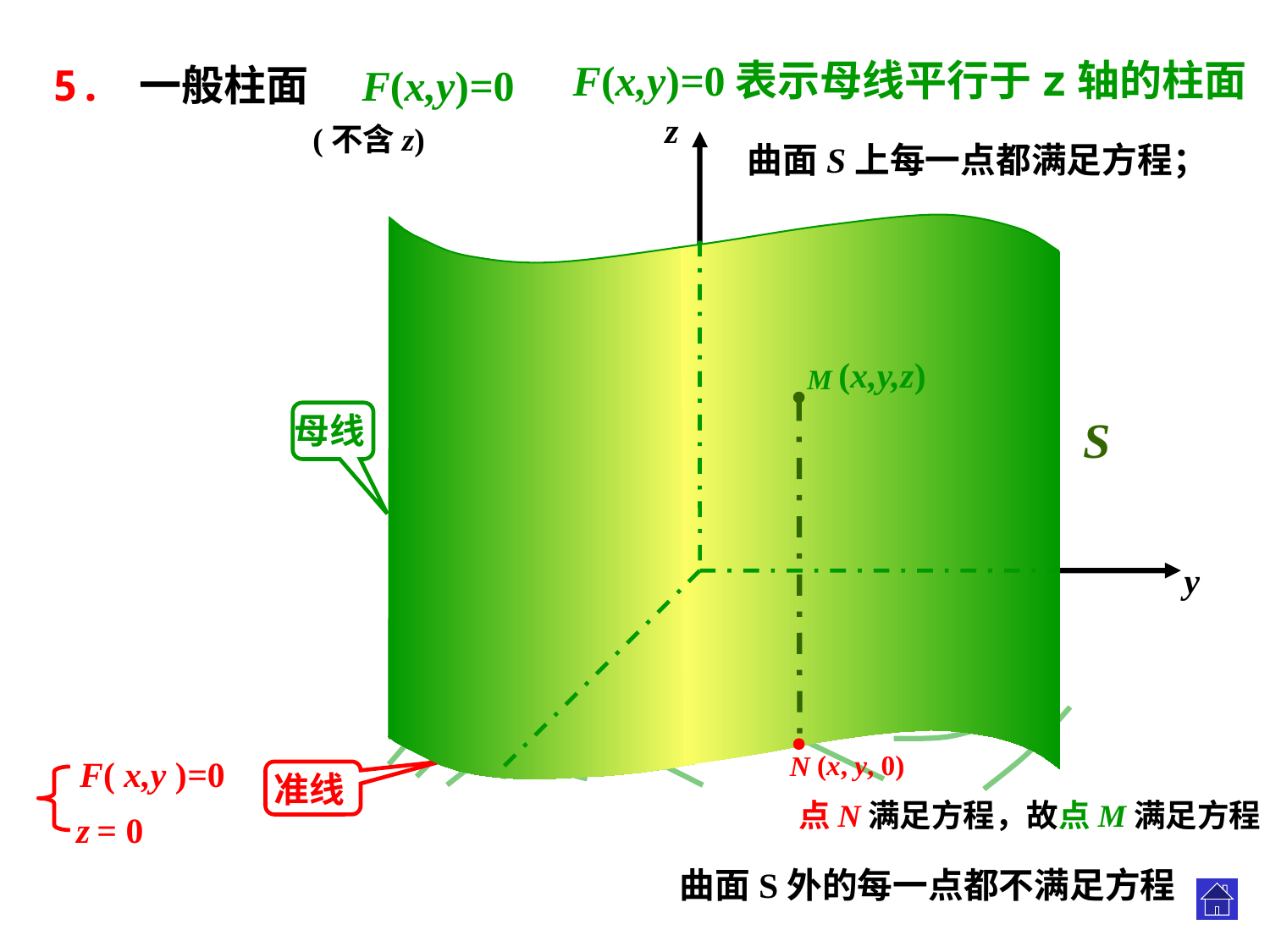

5. 一般柱面  F(x,y)=0
F(x,y)=0表示母线平行于z轴的柱面
z

y
x
0
 (不含z)
曲面S上每一点都满足方程；

(x,y,z)
M

母线

S

(x, y, 0)
N
F( x,y )=0

z = 0

准线

点N满足方程，故点M满足方程
曲面S外的每一点都不满足方程